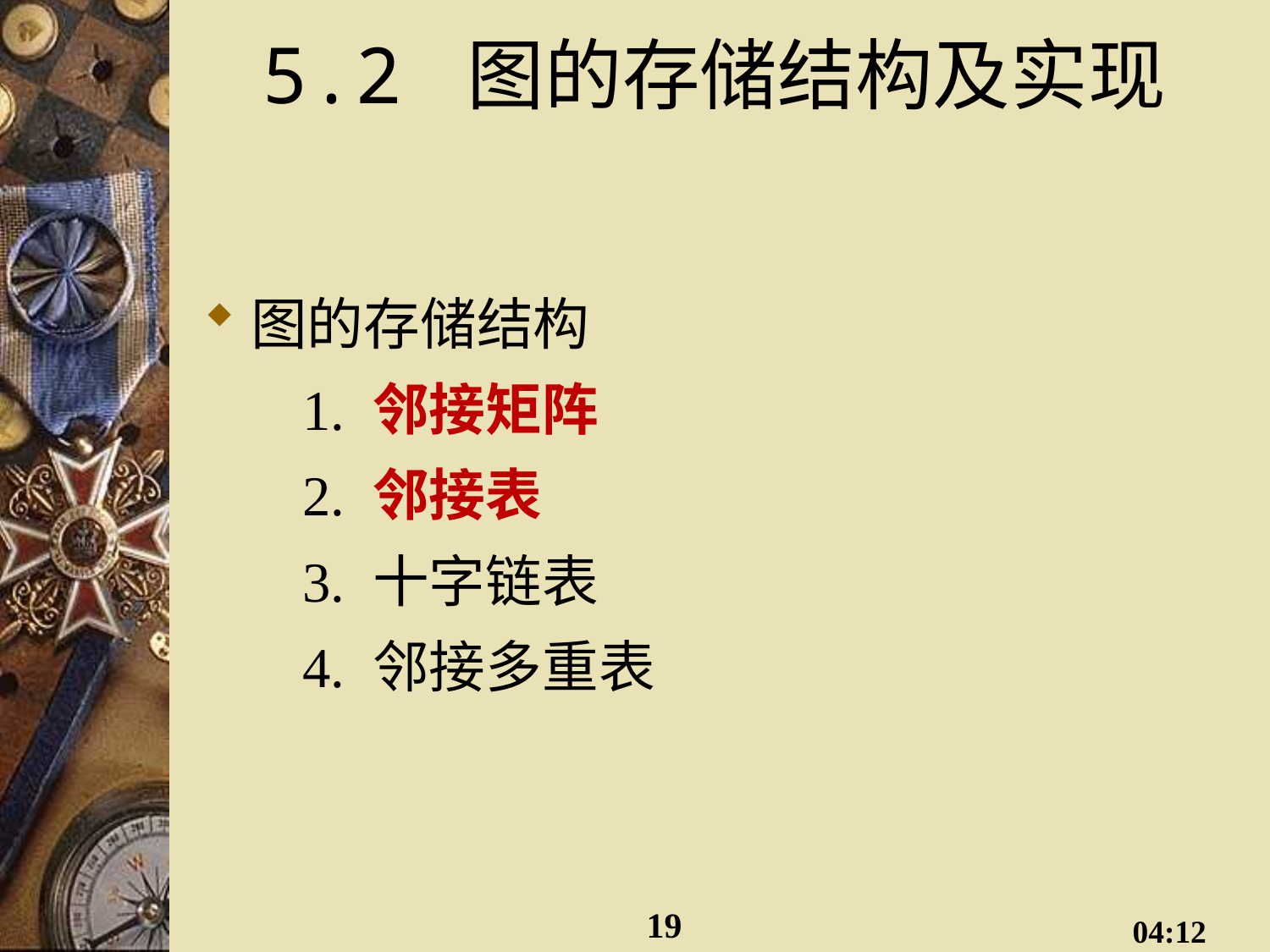

# 5.2 图的存储结构及实现
图的存储结构
       1. 邻接矩阵
       2. 邻接表
       3. 十字链表
       4. 邻接多重表